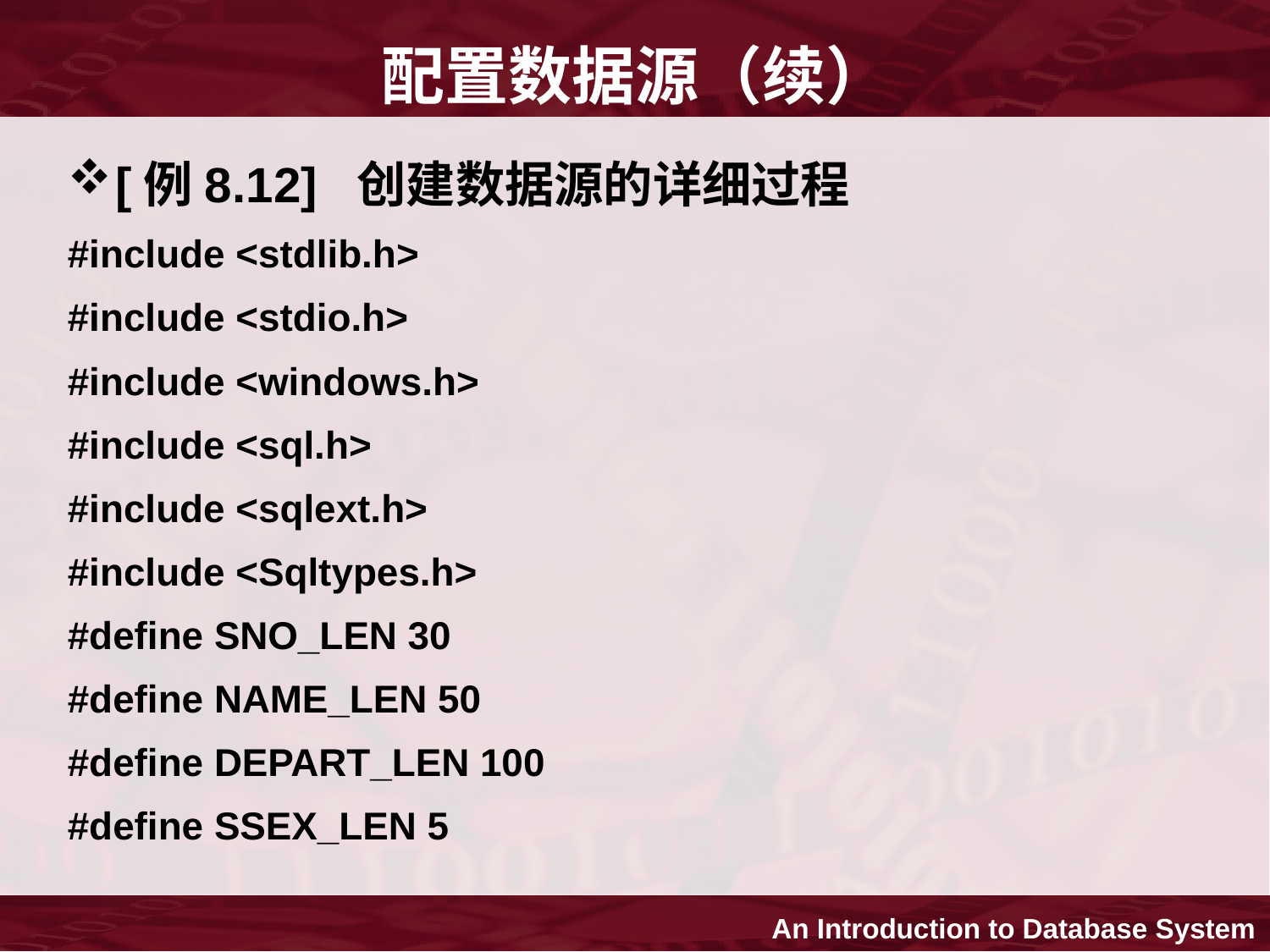

# 配置数据源（续）
[例8.12]  创建数据源的详细过程
#include <stdlib.h>
#include <stdio.h>
#include <windows.h>
#include <sql.h>
#include <sqlext.h>
#include <Sqltypes.h>
#define SNO_LEN 30
#define NAME_LEN 50
#define DEPART_LEN 100
#define SSEX_LEN 5